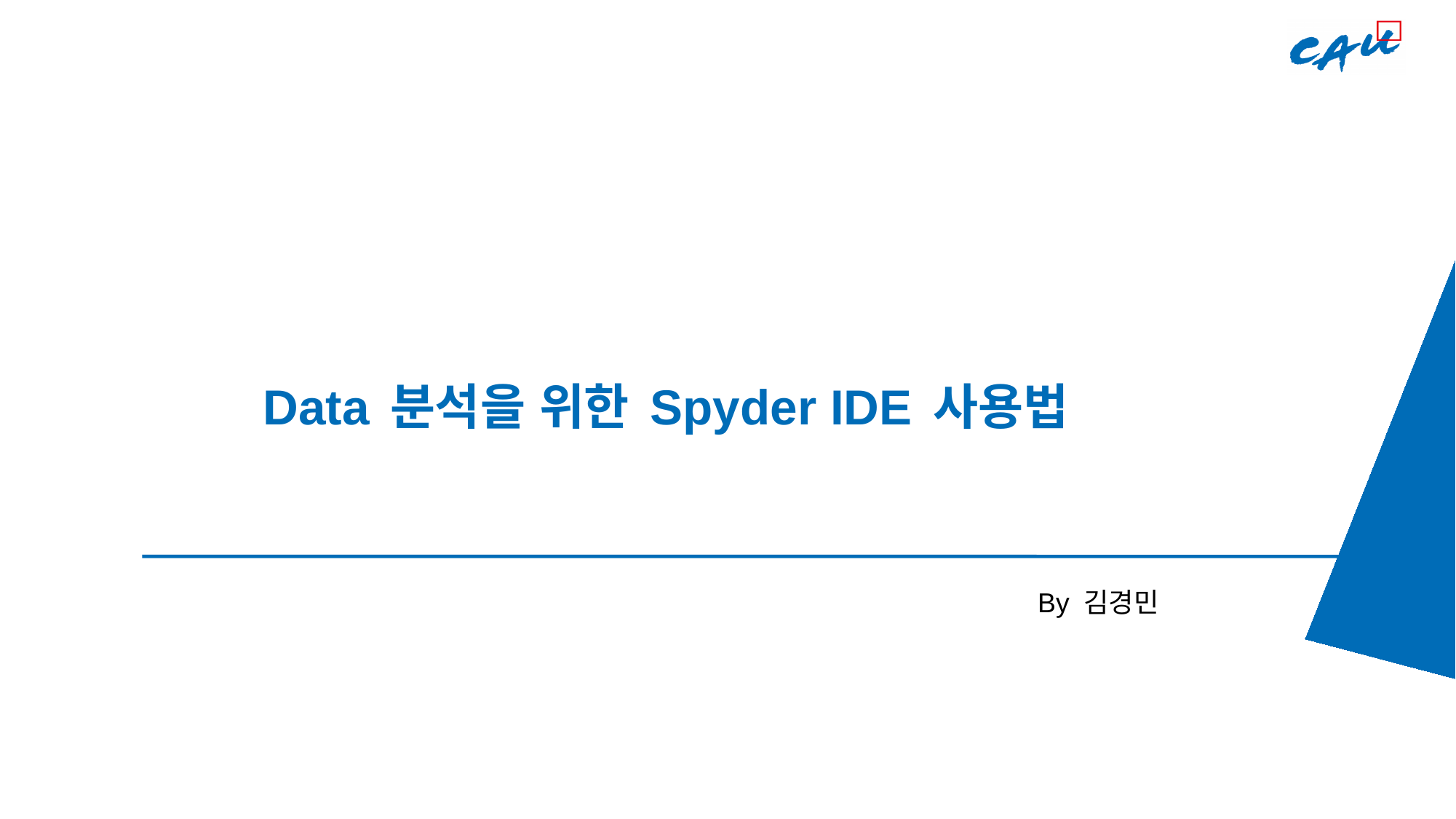

Data 분석을 위한 Spyder IDE 사용법
By 김경민